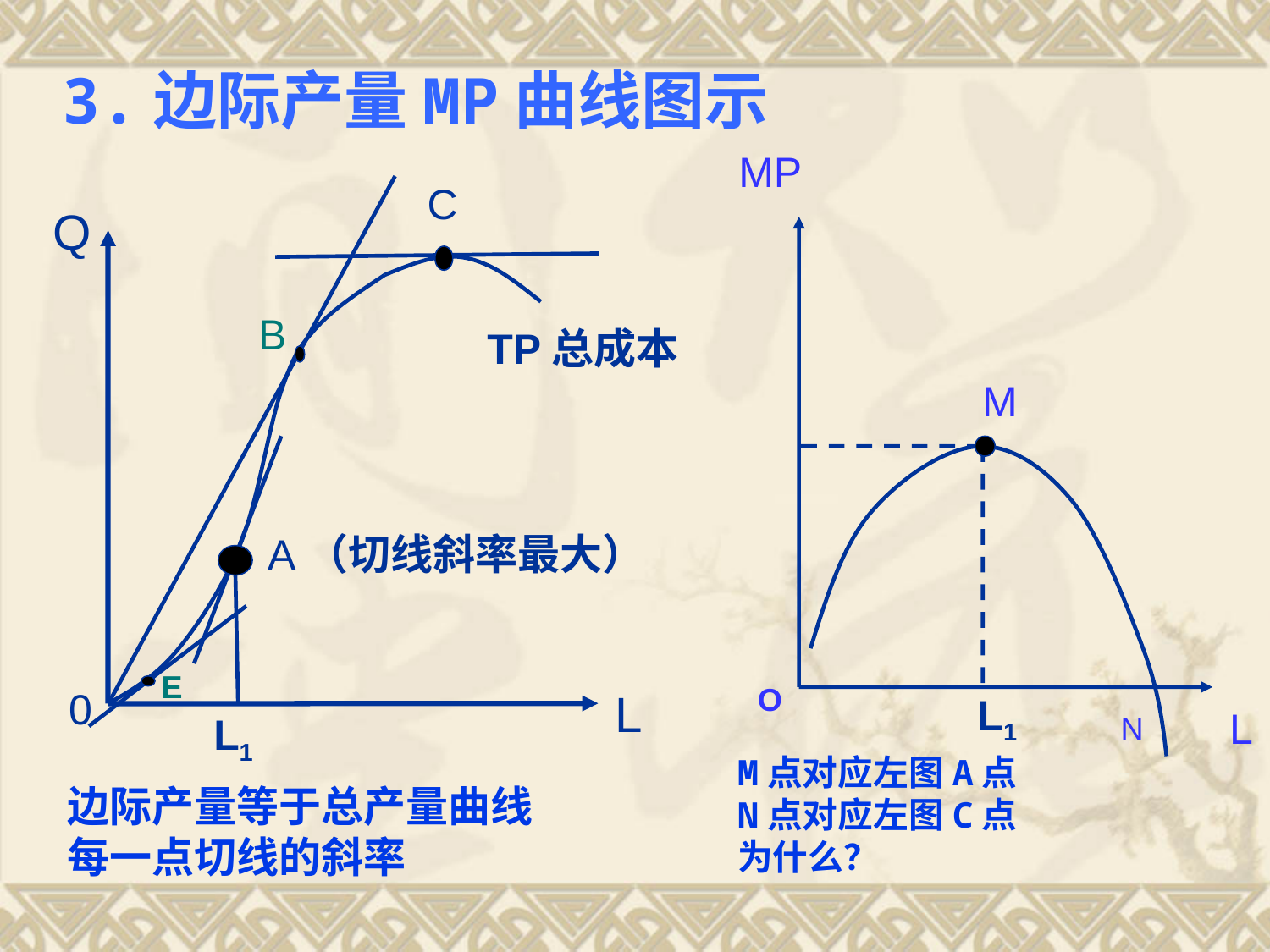

3.边际产量MP曲线图示
MP

M

O

N
L

C
Q

B
TP总成本

A（切线斜率最大）

E

0
L

L1
L1
M点对应左图A点
N点对应左图C点
为什么？
边际产量等于总产量曲线
每一点切线的斜率